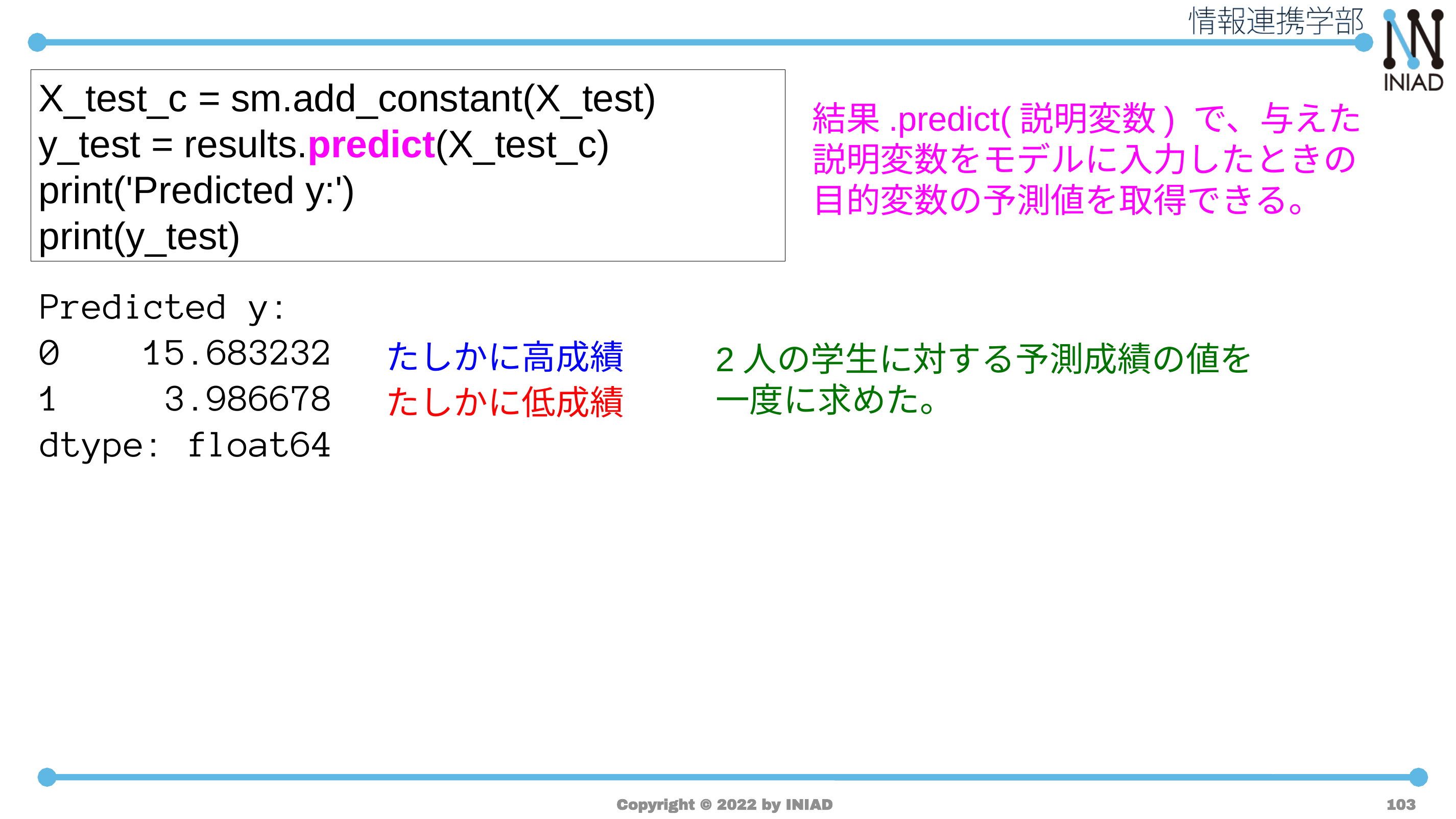

X_test_c = sm.add_constant(X_test)
y_test = results.predict(X_test_c)
print('Predicted y:')
print(y_test)
結果.predict(説明変数) で、与えた説明変数をモデルに入力したときの目的変数の予測値を取得できる。
Predicted y:
0    15.683232
1     3.986678
dtype: float64
たしかに高成績
2人の学生に対する予測成績の値を一度に求めた。
たしかに低成績
Copyright © 2022 by INIAD
103